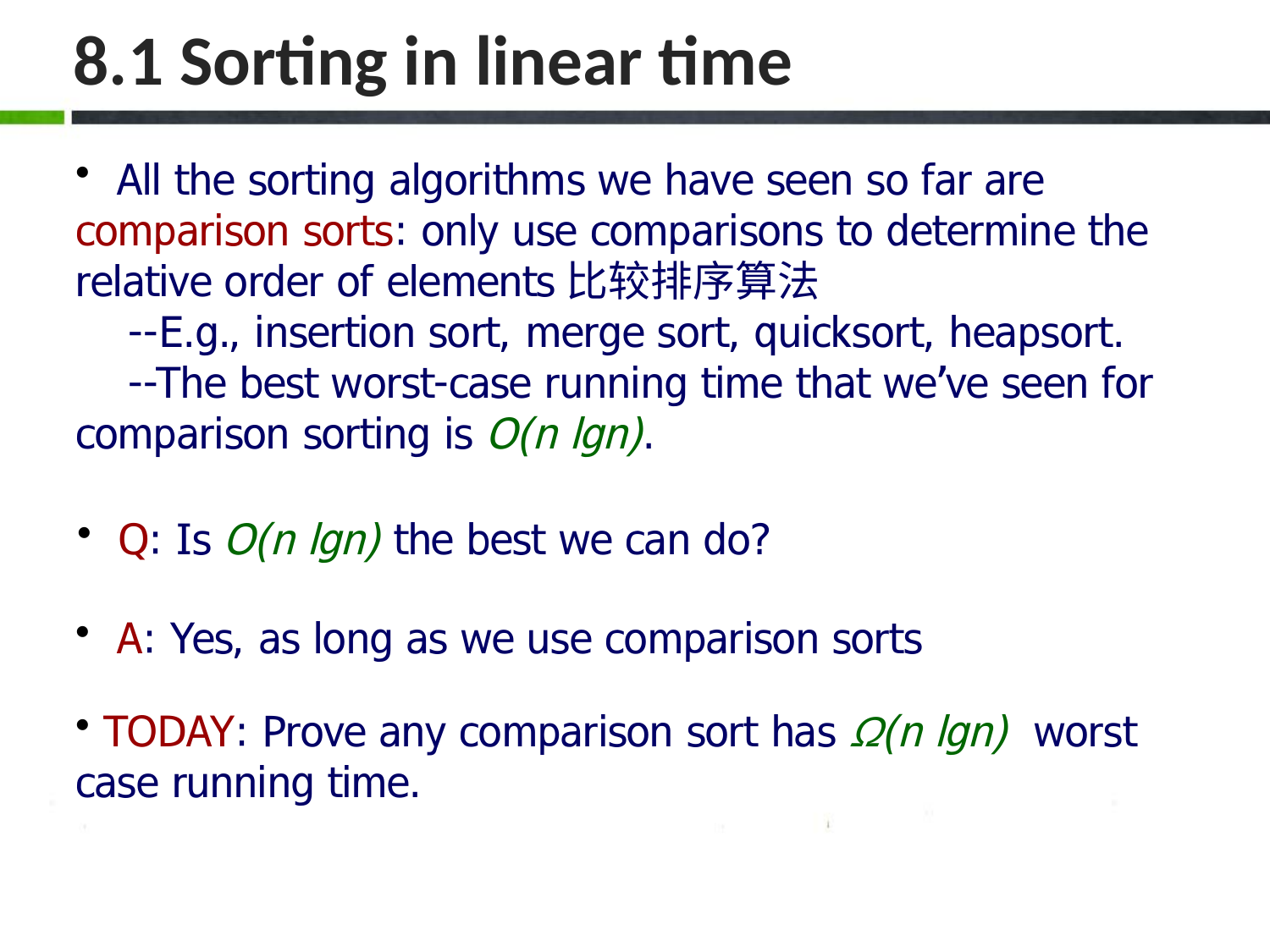

# 8.1 Sorting in linear time
  All the sorting algorithms we have seen so far are comparison sorts: only use comparisons to determine the relative order of elements比较排序算法
    --E.g., insertion sort, merge sort, quicksort, heapsort.
    --The best worst-case running time that we’ve seen for comparison sorting is O(n lgn).

  Q: Is O(n lgn) the best we can do?
  A: Yes, as long as we use comparison sorts
 TODAY: Prove any comparison sort has Ω(n lgn)  worst case running time.